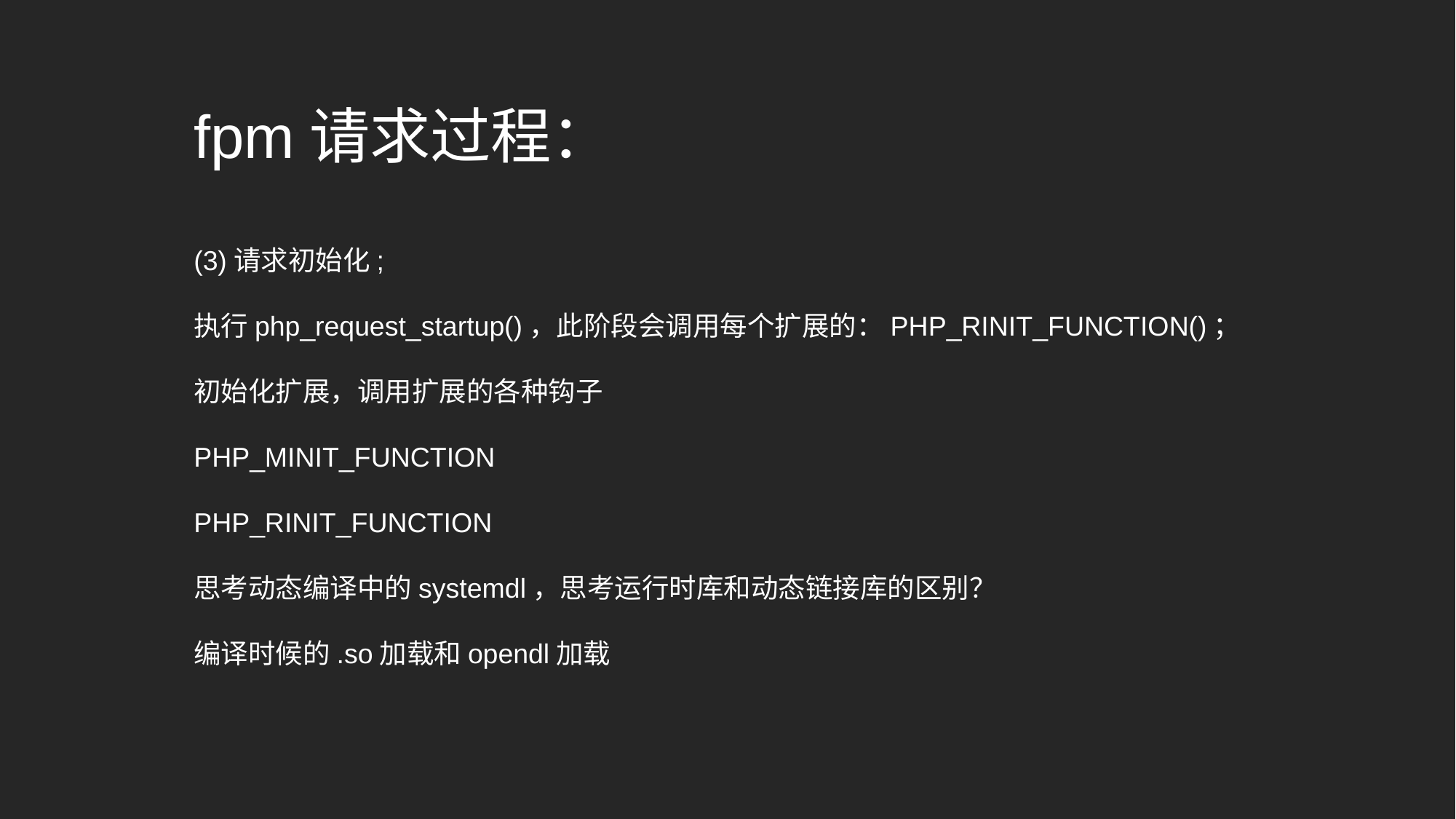

fpm请求过程：

(3)请求初始化;

执行php_request_startup()，此阶段会调用每个扩展的：PHP_RINIT_FUNCTION()；

初始化扩展，调用扩展的各种钩子

PHP_MINIT_FUNCTION

PHP_RINIT_FUNCTION

思考动态编译中的systemdl，思考运行时库和动态链接库的区别？

编译时候的.so加载和opendl加载